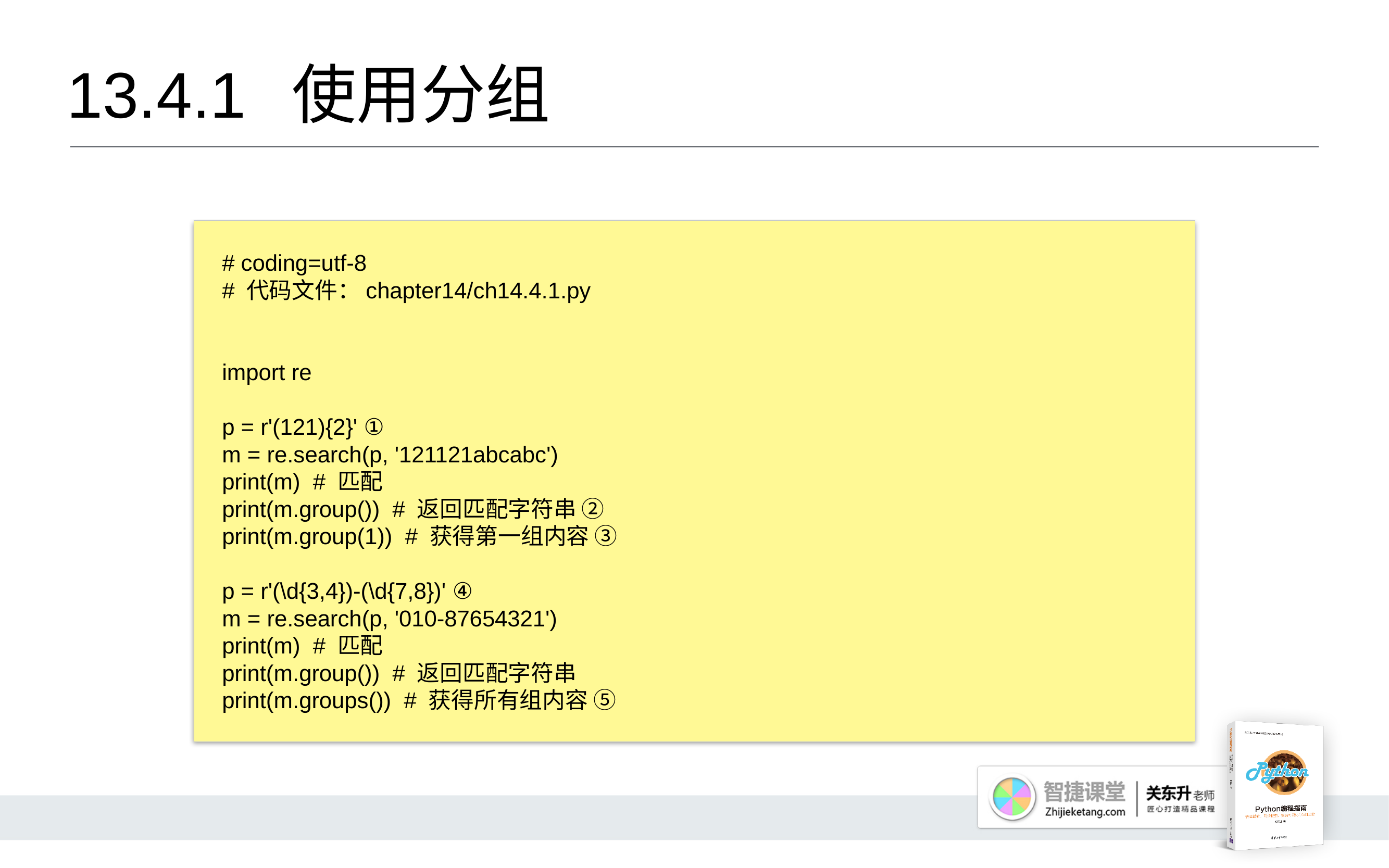

# 13.4.1 	使用分组
# coding=utf-8
# 代码文件：chapter14/ch14.4.1.py

import re

p = r'(121){2}' ①
m = re.search(p, '121121abcabc')
print(m)  # 匹配
print(m.group())  # 返回匹配字符串 ②
print(m.group(1))  # 获得第一组内容 ③

p = r'(\d{3,4})-(\d{7,8})' ④
m = re.search(p, '010-87654321')
print(m)  # 匹配
print(m.group())  # 返回匹配字符串
print(m.groups())  # 获得所有组内容 ⑤